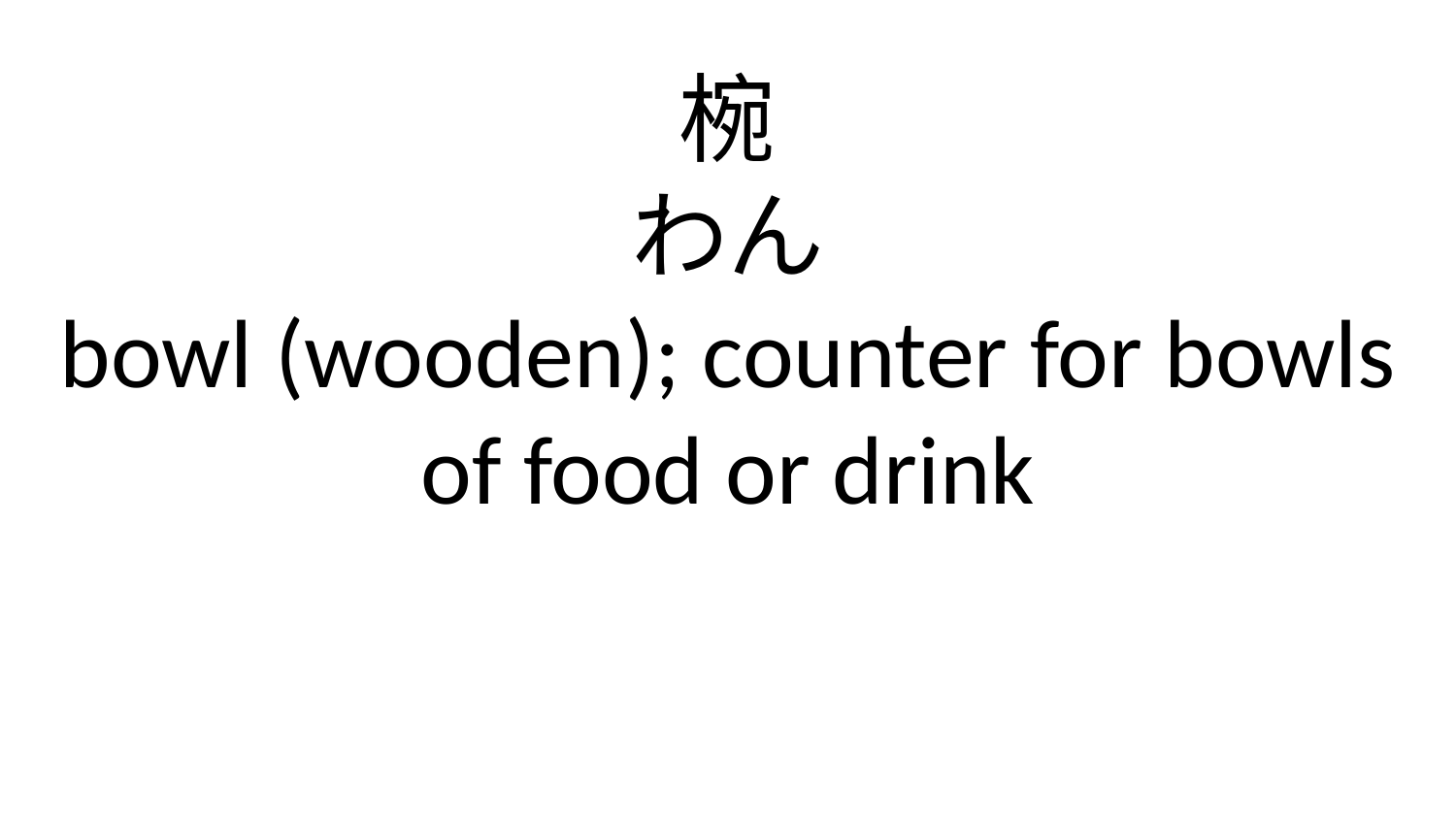

椀
わん
bowl (wooden); counter for bowls of food or drink